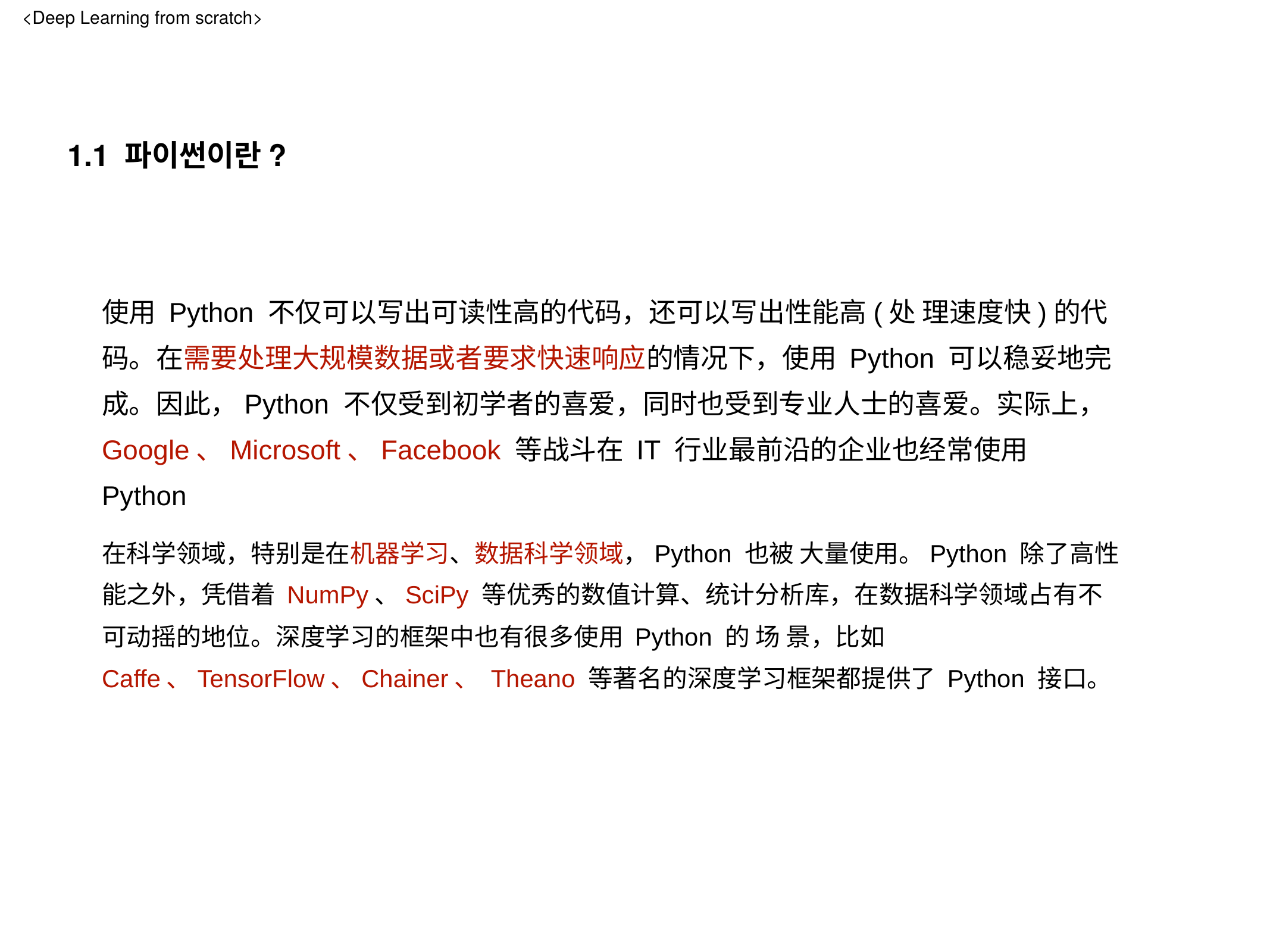

1.1 파이썬이란?
使用 Python 不仅可以写出可读性高的代码，还可以写出性能高(处 理速度快)的代码。在需要处理大规模数据或者要求快速响应的情况下，使用 Python 可以稳妥地完成。因此，Python 不仅受到初学者的喜爱，同时也受到专业人士的喜爱。实际上，Google、Microsoft、Facebook 等战斗在 IT 行业最前沿的企业也经常使用 Python
在科学领域，特别是在机器学习、数据科学领域，Python 也被 大量使用。Python 除了高性能之外，凭借着 NumPy、SciPy 等优秀的数值计算、统计分析库，在数据科学领域占有不可动摇的地位。深度学习的框架中也有很多使用 Python 的 场 景，比如 Caffe、TensorFlow、Chainer、 Theano 等著名的深度学习框架都提供了 Python 接口。